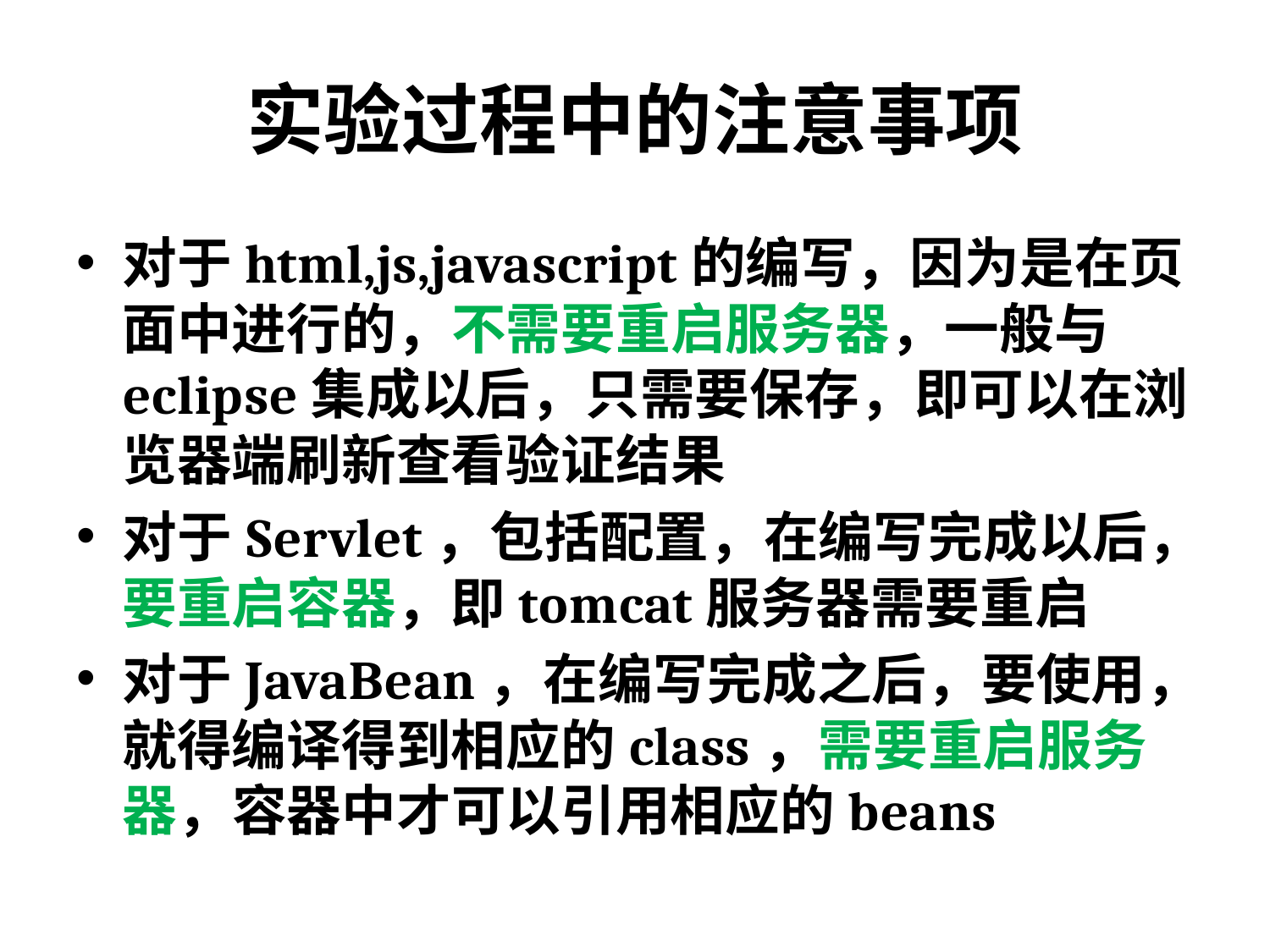

# 实验过程中的注意事项
对于html,js,javascript的编写，因为是在页面中进行的，不需要重启服务器，一般与eclipse集成以后，只需要保存，即可以在浏览器端刷新查看验证结果
对于Servlet，包括配置，在编写完成以后，要重启容器，即tomcat服务器需要重启
对于JavaBean，在编写完成之后，要使用，就得编译得到相应的class，需要重启服务器，容器中才可以引用相应的beans